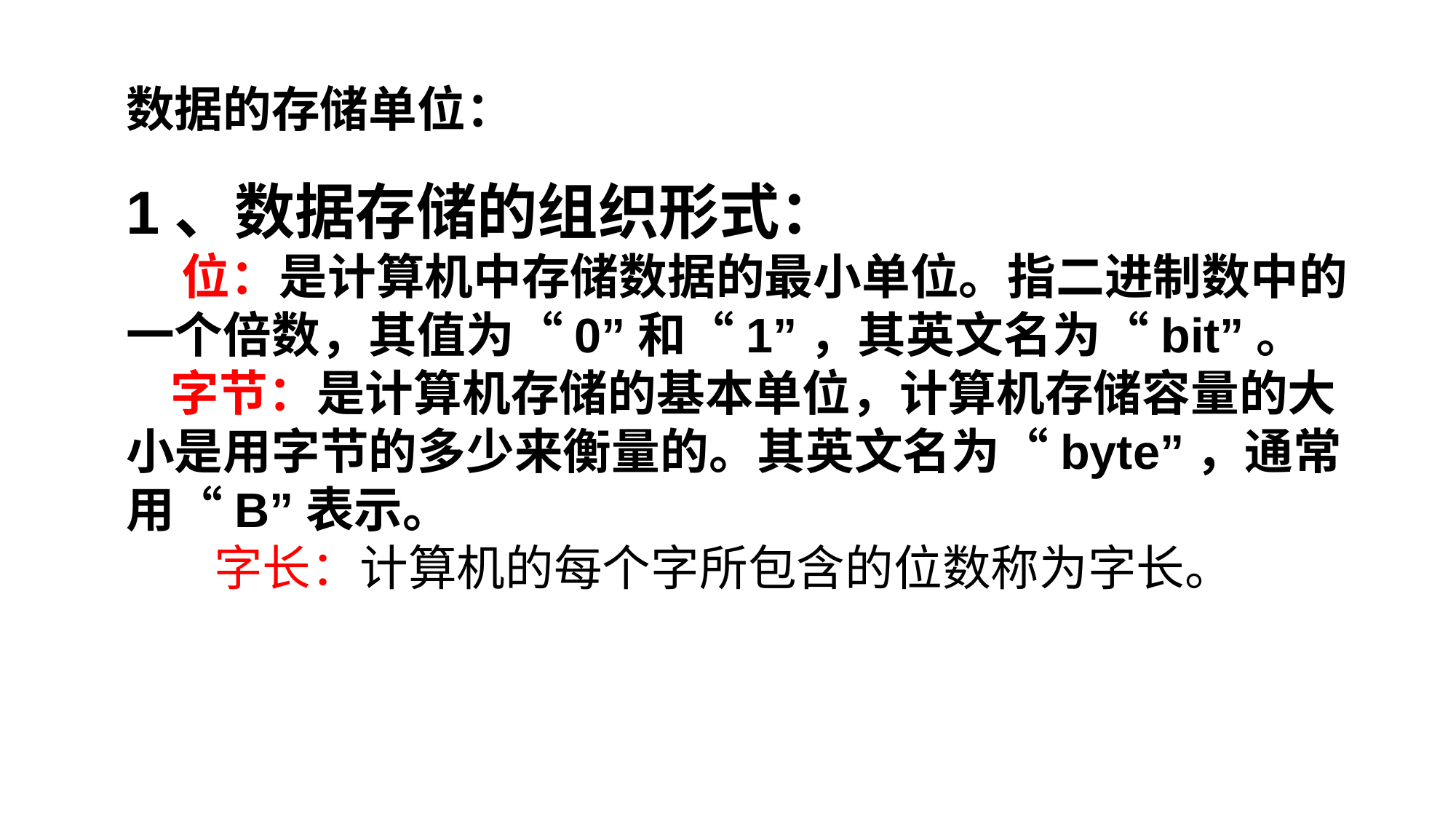

数据的存储单位：

1、数据存储的组织形式：
    位：是计算机中存储数据的最小单位。指二进制数中的一个倍数，其值为“0”和“1”，其英文名为“bit”。
   字节：是计算机存储的基本单位，计算机存储容量的大小是用字节的多少来衡量的。其英文名为“byte”，通常用“B”表示。
       字长：计算机的每个字所包含的位数称为字长。
# 33